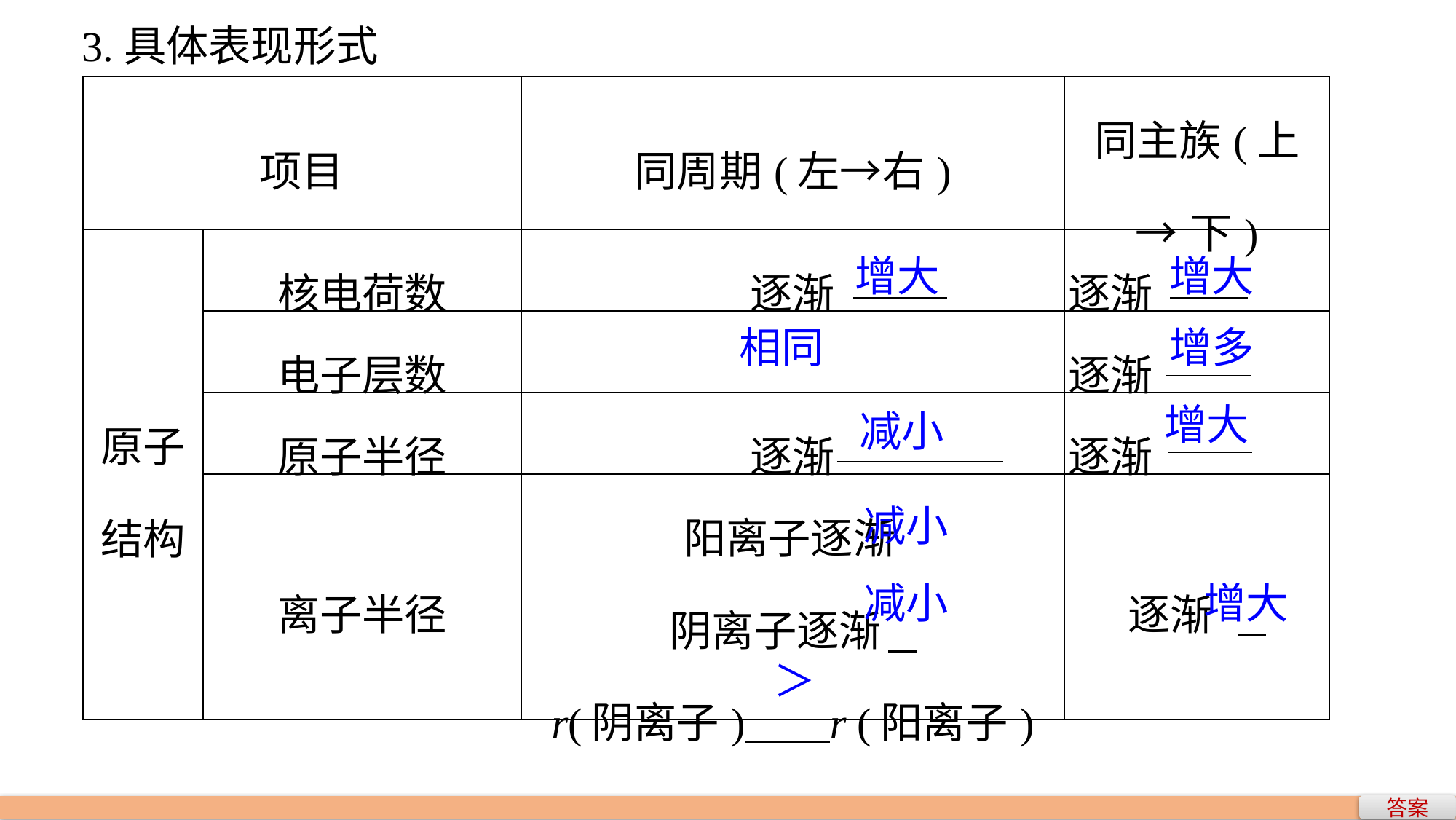

3.具体表现形式
| 项目 |  | 同周期(左→右) | 同主族(上 →下) |
| --- | --- | --- | --- |
| 原子结构 | 核电荷数 | 逐渐 | 逐渐 |
|  | 电子层数 |  | 逐渐 |
|  | 原子半径 | 逐渐 | 逐渐 |
|  | 离子半径 | 阳离子逐渐 阴离子逐渐 r(阴离子) r (阳离子) | 逐渐 |
增大
增大
相同
增多
增大
减小
减小
减小
增大
＞
答案